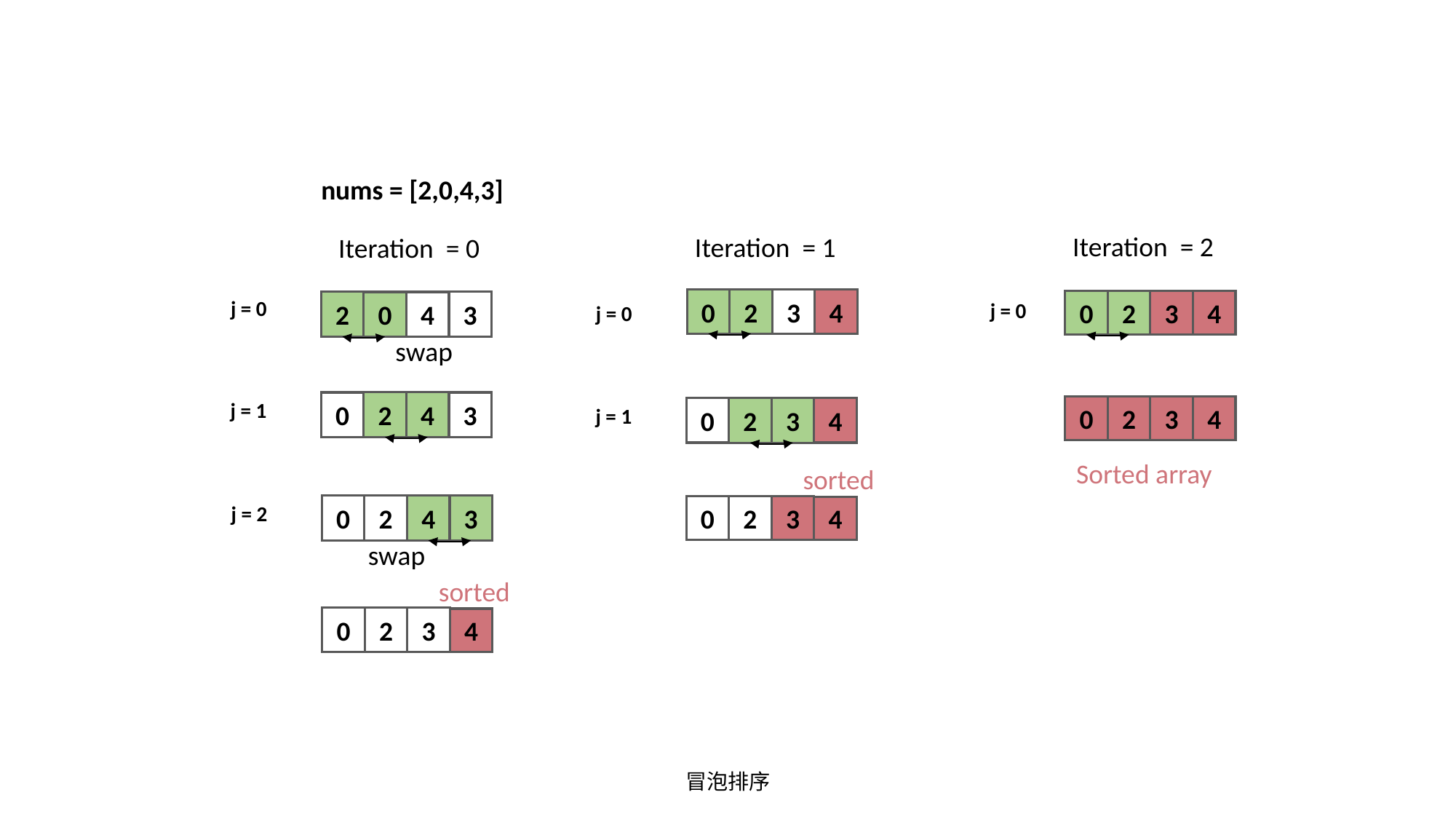

nums = [2,0,4,3]
Iteration  = 2
Iteration  = 1
Iteration  = 0
j = 0
2
3
4
0
2
3
4
0
2
3
j = 0
0
4
j = 0
swap
j = 1
2
4
0
3
2
3
4
0
j = 1
0
4
3
2
Sorted array
sorted
j = 2
2
4
0
3
2
3
0
4
swap
sorted
2
3
0
4
冒泡排序